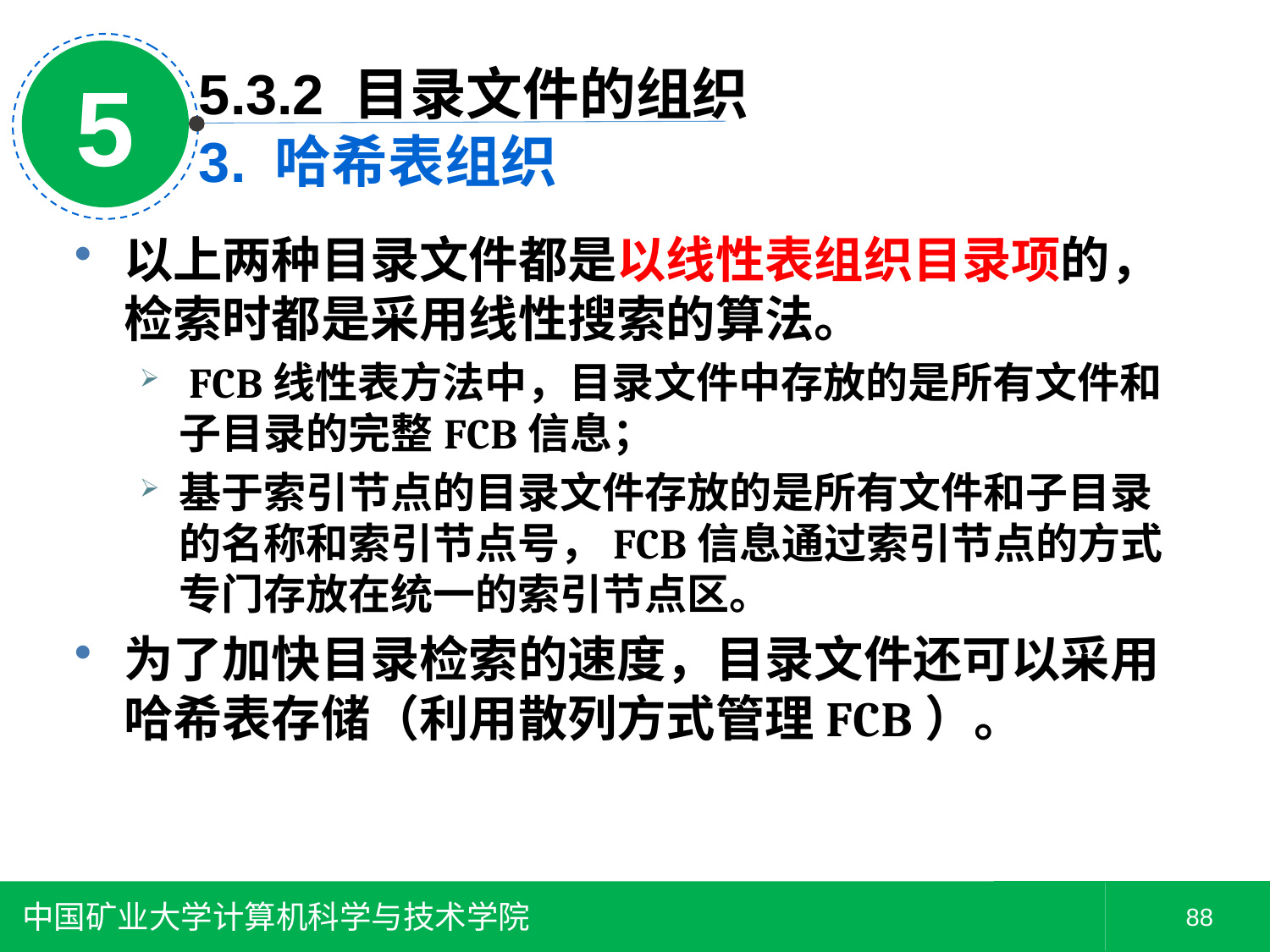

5
5.3.2 目录文件的组织
3. 哈希表组织

以上两种目录文件都是以线性表组织目录项的，检索时都是采用线性搜索的算法。
 FCB线性表方法中，目录文件中存放的是所有文件和子目录的完整FCB信息；
基于索引节点的目录文件存放的是所有文件和子目录的名称和索引节点号，FCB信息通过索引节点的方式专门存放在统一的索引节点区。
为了加快目录检索的速度，目录文件还可以采用哈希表存储（利用散列方式管理FCB）。